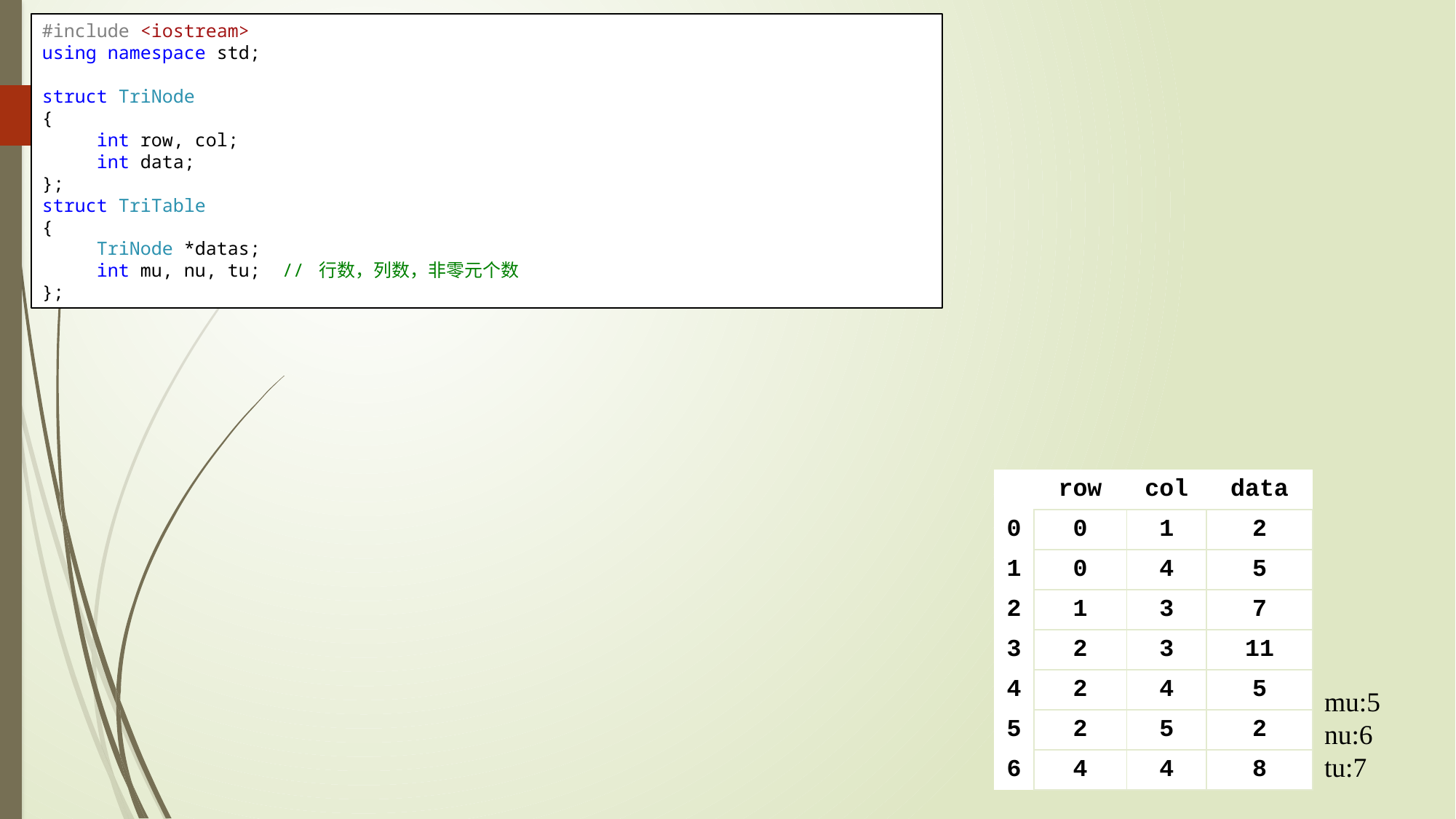

#include <iostream>
using namespace std;

struct TriNode
{
int row, col;
int data;
};
struct TriTable
{
TriNode *datas;
int mu, nu, tu;  // 行数，列数，非零元个数
};
|  | row | col | data |
| --- | --- | --- | --- |
| 0 | 0 | 1 | 2 |
| 1 | 0 | 4 | 5 |
| 2 | 1 | 3 | 7 |
| 3 | 2 | 3 | 11 |
| 4 | 2 | 4 | 5 |
| 5 | 2 | 5 | 2 |
| 6 | 4 | 4 | 8 |
mu:5
nu:6
tu:7